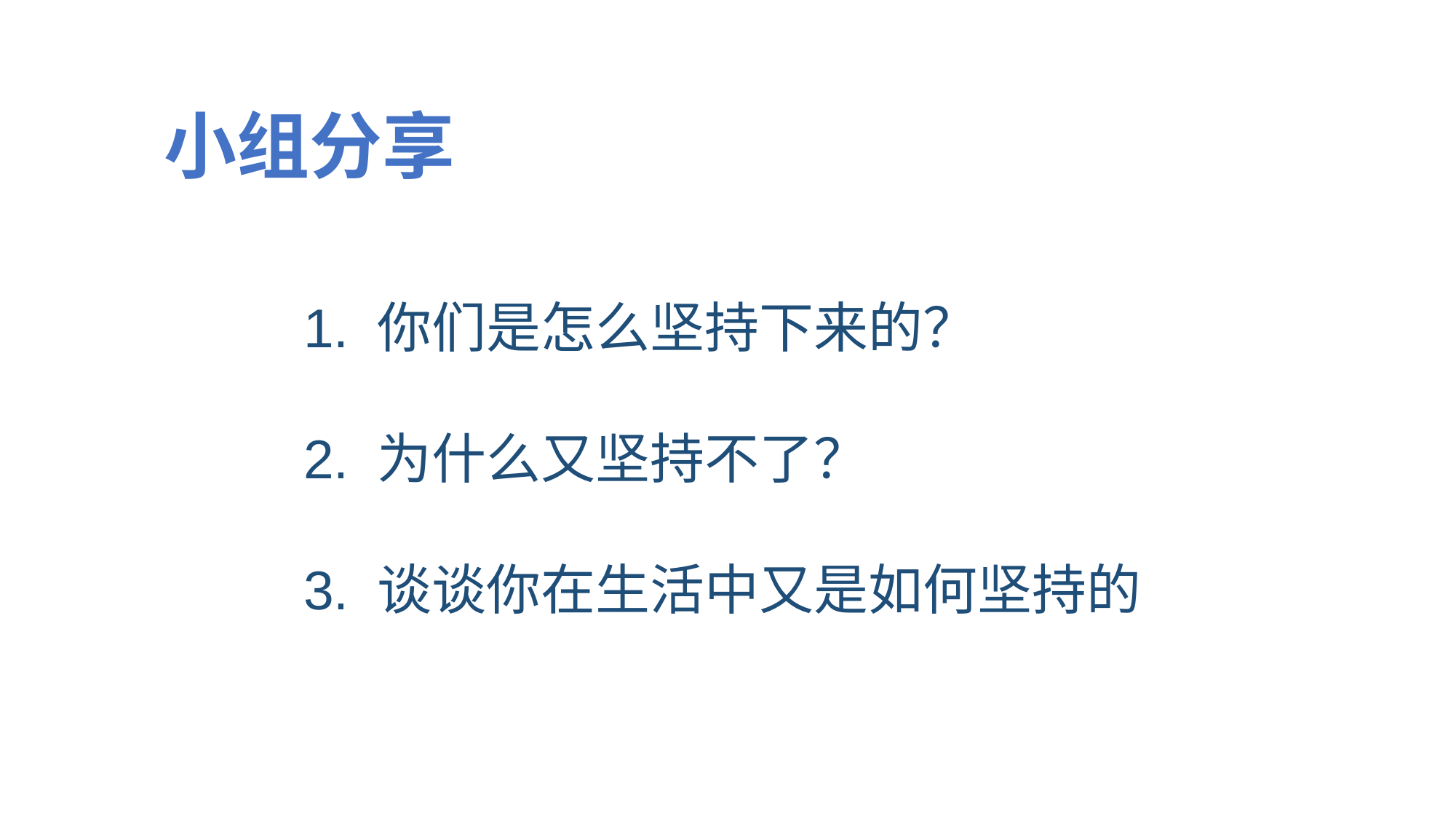

小组分享
1. 你们是怎么坚持下来的？

2. 为什么又坚持不了？

3. 谈谈你在生活中又是如何坚持的